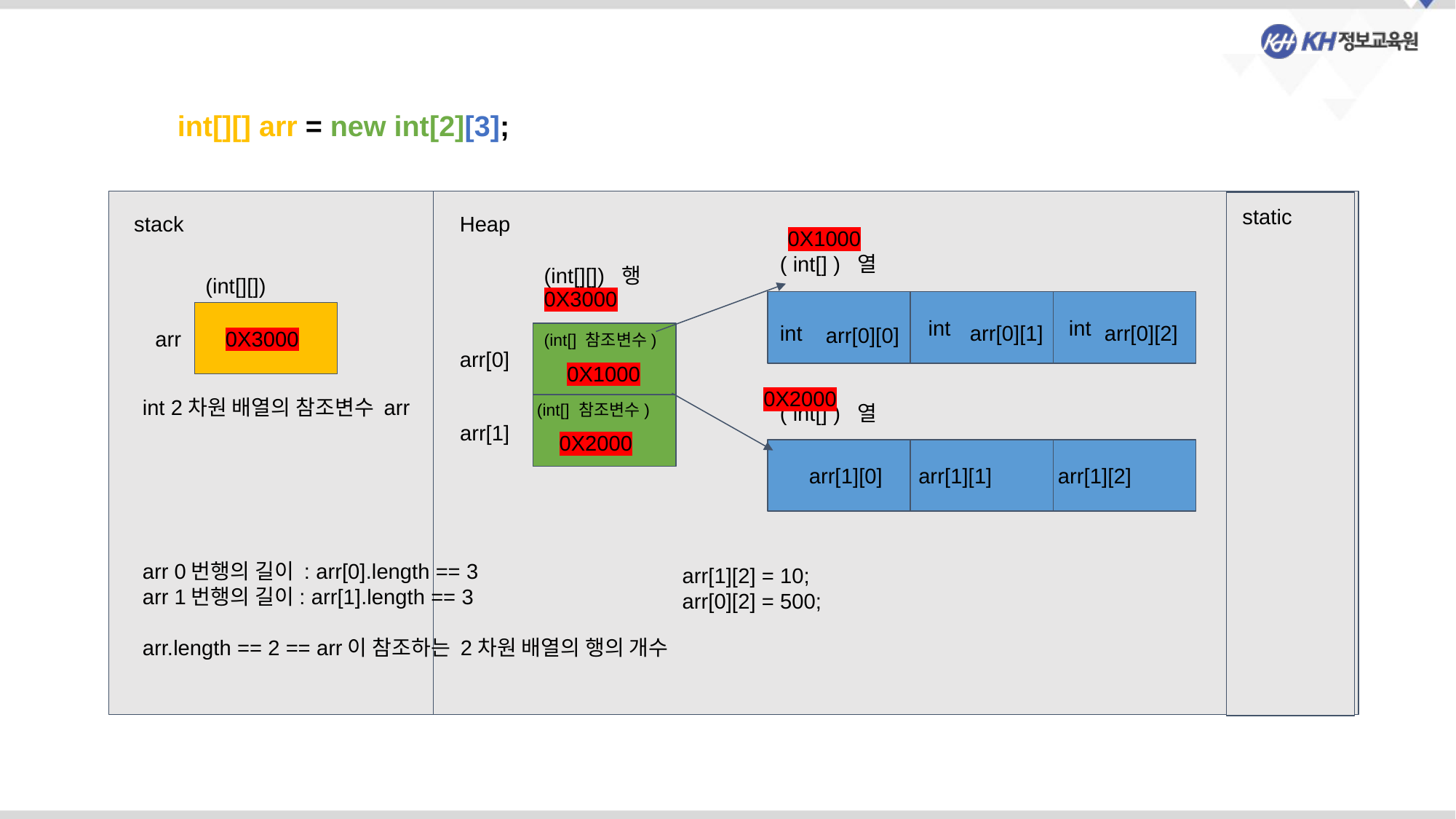

int[][] arr = new int[2][3];

static
stack
Heap
0X1000
( int[] )  열
(int[][])  행
(int[][])
0X3000

int
int
int
arr[0][1]
arr[0][2]
arr[0][0]
arr
0X3000
(int[] 참조변수)

arr[0]
0X1000
0X2000
int 2차원 배열의 참조변수 arr
(int[] 참조변수)
( int[] )  열

arr[1]
0X2000

arr[1][0]      arr[1][1]           arr[1][2]
arr 0번행의 길이 : arr[0].length == 3
arr 1번행의 길이: arr[1].length == 3

arr.length == 2 == arr이 참조하는 2차원 배열의 행의 개수
arr[1][2] = 10;
arr[0][2] = 500;